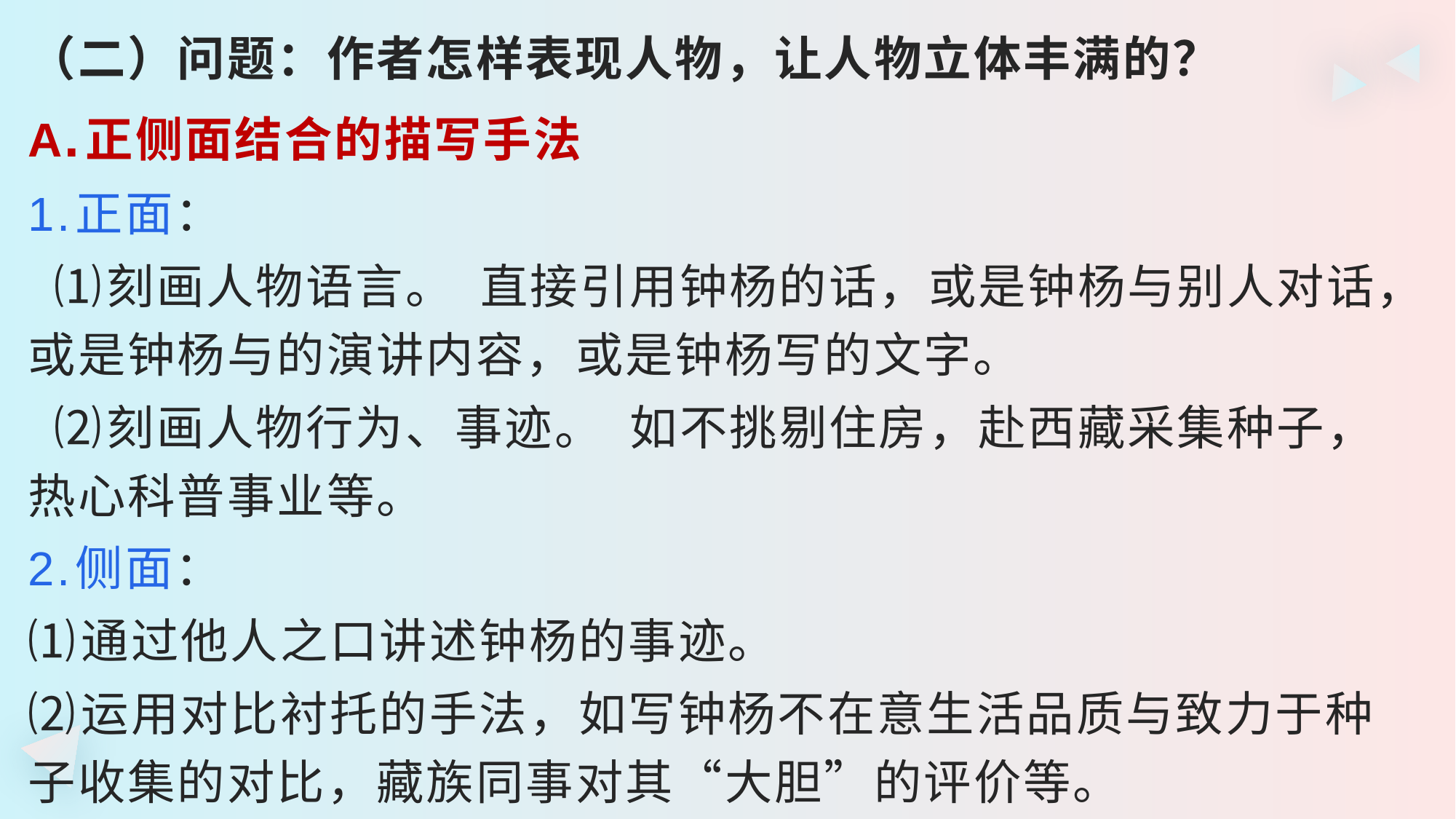

（二）问题：作者怎样表现人物，让人物立体丰满的？
A.正侧面结合的描写手法
1.正面：
  ⑴刻画人物语言。  直接引用钟杨的话，或是钟杨与别人对话，或是钟杨与的演讲内容，或是钟杨写的文字。
  ⑵刻画人物行为、事迹。  如不挑剔住房，赴西藏采集种子，热心科普事业等。
2.侧面：
⑴通过他人之口讲述钟杨的事迹。
⑵运用对比衬托的手法，如写钟杨不在意生活品质与致力于种子收集的对比，藏族同事对其“大胆”的评价等。